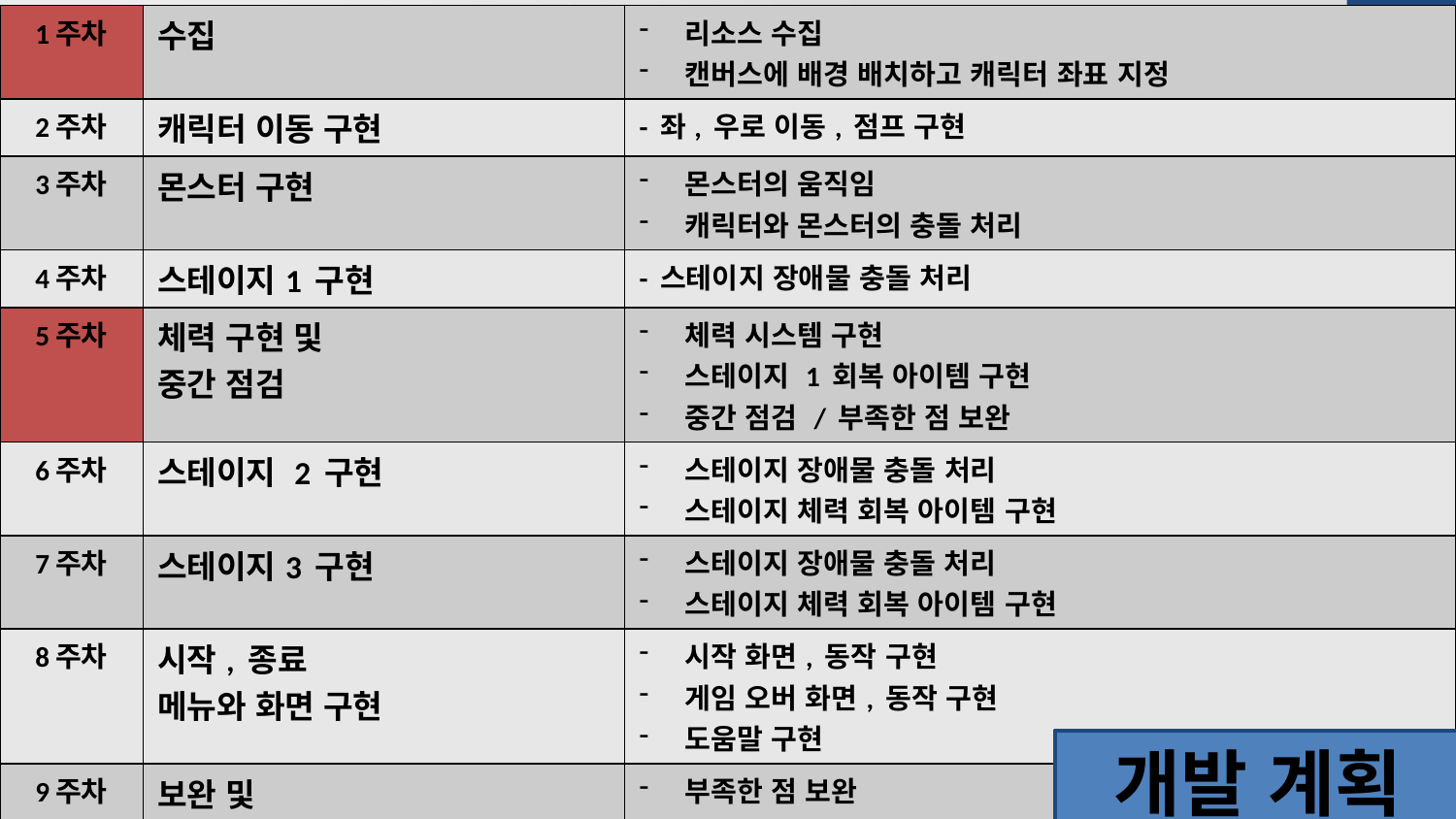

| 1주차 | 수집 | 리소스 수집 캔버스에 배경 배치하고 캐릭터 좌표 지정 |
| --- | --- | --- |
| 2주차 | 캐릭터 이동 구현 | - 좌, 우로 이동, 점프 구현 |
| 3주차 | 몬스터 구현 | 몬스터의 움직임 캐릭터와 몬스터의 충돌 처리 |
| 4주차 | 스테이지1 구현 | - 스테이지 장애물 충돌 처리 |
| 5주차 | 체력 구현 및 중간 점검 | 체력 시스템 구현 스테이지 1 회복 아이템 구현 중간 점검 / 부족한 점 보완 |
| 6주차 | 스테이지 2 구현 | 스테이지 장애물 충돌 처리 스테이지 체력 회복 아이템 구현 |
| 7주차 | 스테이지3 구현 | 스테이지 장애물 충돌 처리 스테이지 체력 회복 아이템 구현 |
| 8주차 | 시작, 종료 메뉴와 화면 구현 | 시작 화면, 동작 구현 게임 오버 화면, 동작 구현 도움말 구현 |
| 9주차 | 보완 및 추가범위 구현 | 부족한 점 보완 추가 구현 |
| 10주차 | 마무리 | 최종점검 및 릴리즈 |
개발 계획